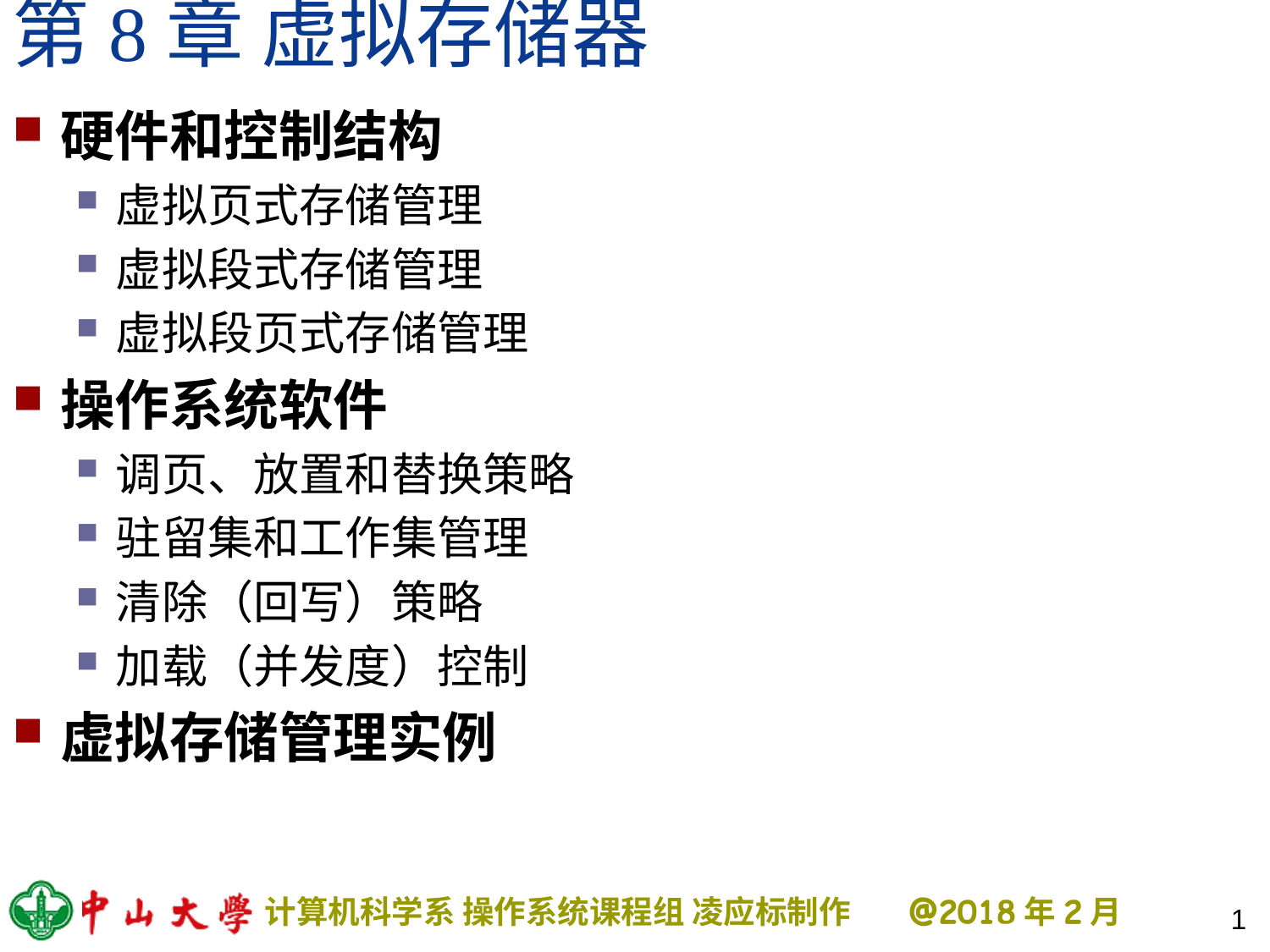

# 第8章 虚拟存储器
硬件和控制结构
虚拟页式存储管理
虚拟段式存储管理
虚拟段页式存储管理
操作系统软件
调页、放置和替换策略
驻留集和工作集管理
清除（回写）策略
加载（并发度）控制
虚拟存储管理实例
1